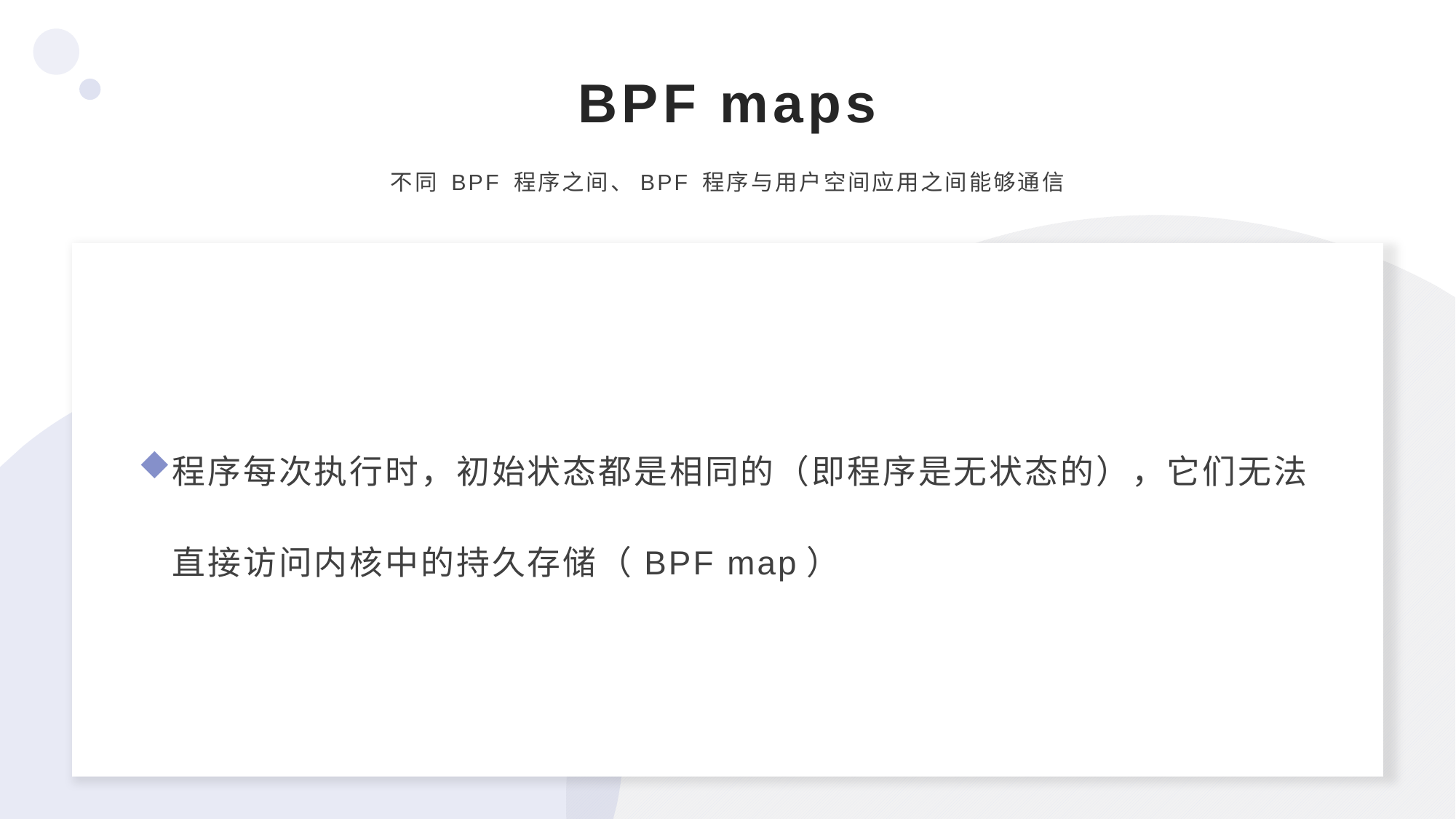

BPF maps

不同 BPF 程序之间、BPF 程序与用户空间应用之间能够通信

程序每次执行时，初始状态都是相同的（即程序是无状态的），它们无法直接访问内核中的持久存储（BPF map）